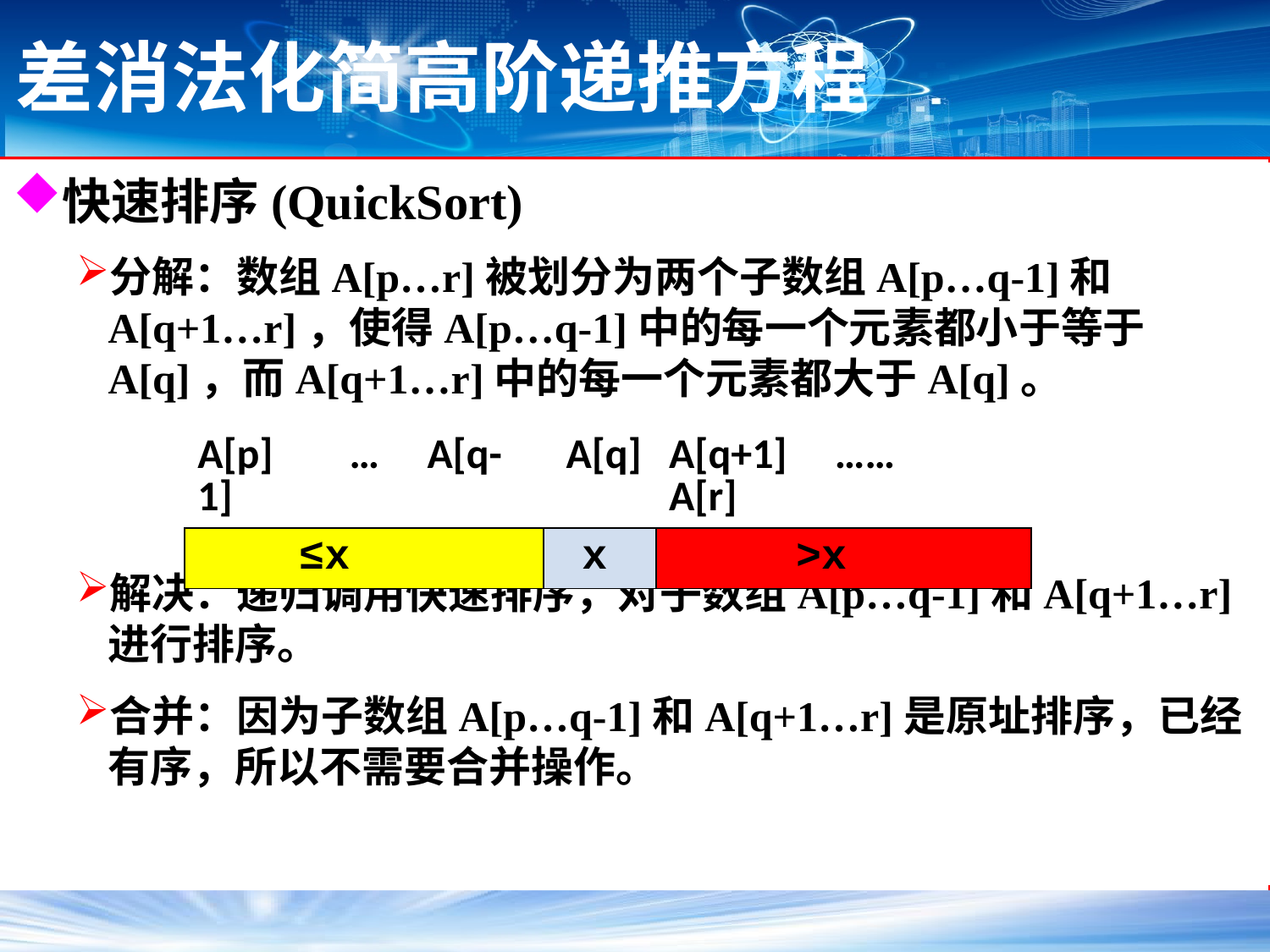

# 差消法化简高阶递推方程
快速排序(QuickSort)
分解：数组A[p…r]被划分为两个子数组A[p…q-1]和A[q+1…r]，使得A[p…q-1]中的每一个元素都小于等于 A[q]，而A[q+1…r]中的每一个元素都大于A[q]。

解决：递归调用快速排序，对子数组A[p…q-1]和A[q+1…r]进行排序。
合并：因为子数组A[p…q-1]和A[q+1…r]是原址排序，已经有序，所以不需要合并操作。
| A[p] … A[q-1] | A[q] | A[q+1] …… A[r] |
| --- | --- | --- |
| ≤x | x | >x |